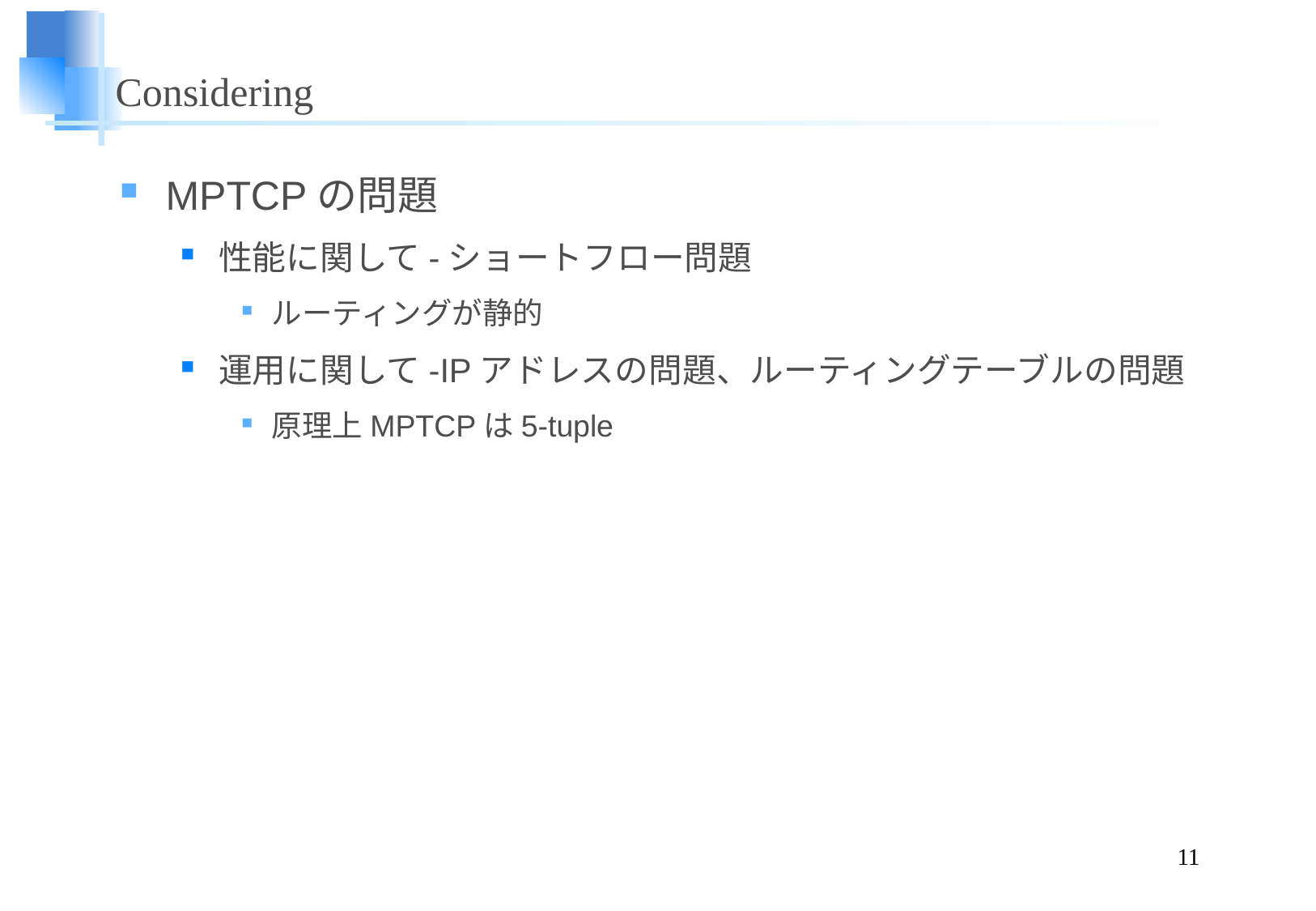

# Considering
MPTCPの問題
性能に関して-ショートフロー問題
ルーティングが静的
運用に関して-IPアドレスの問題、ルーティングテーブルの問題
原理上MPTCPは5-tuple

11